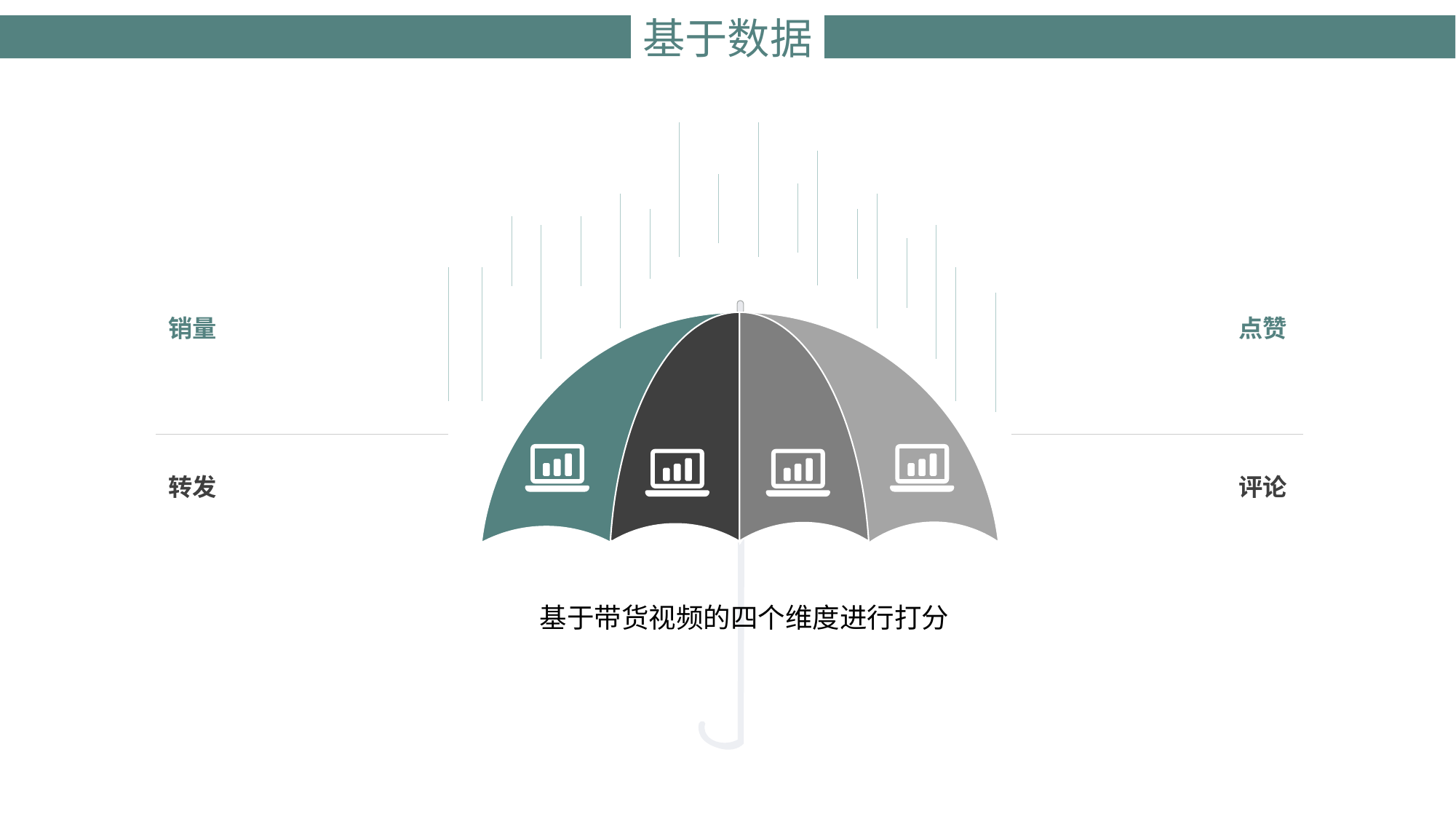

# 基于数据

销量

转发

点赞

评论

基于带货视频的四个维度进行打分